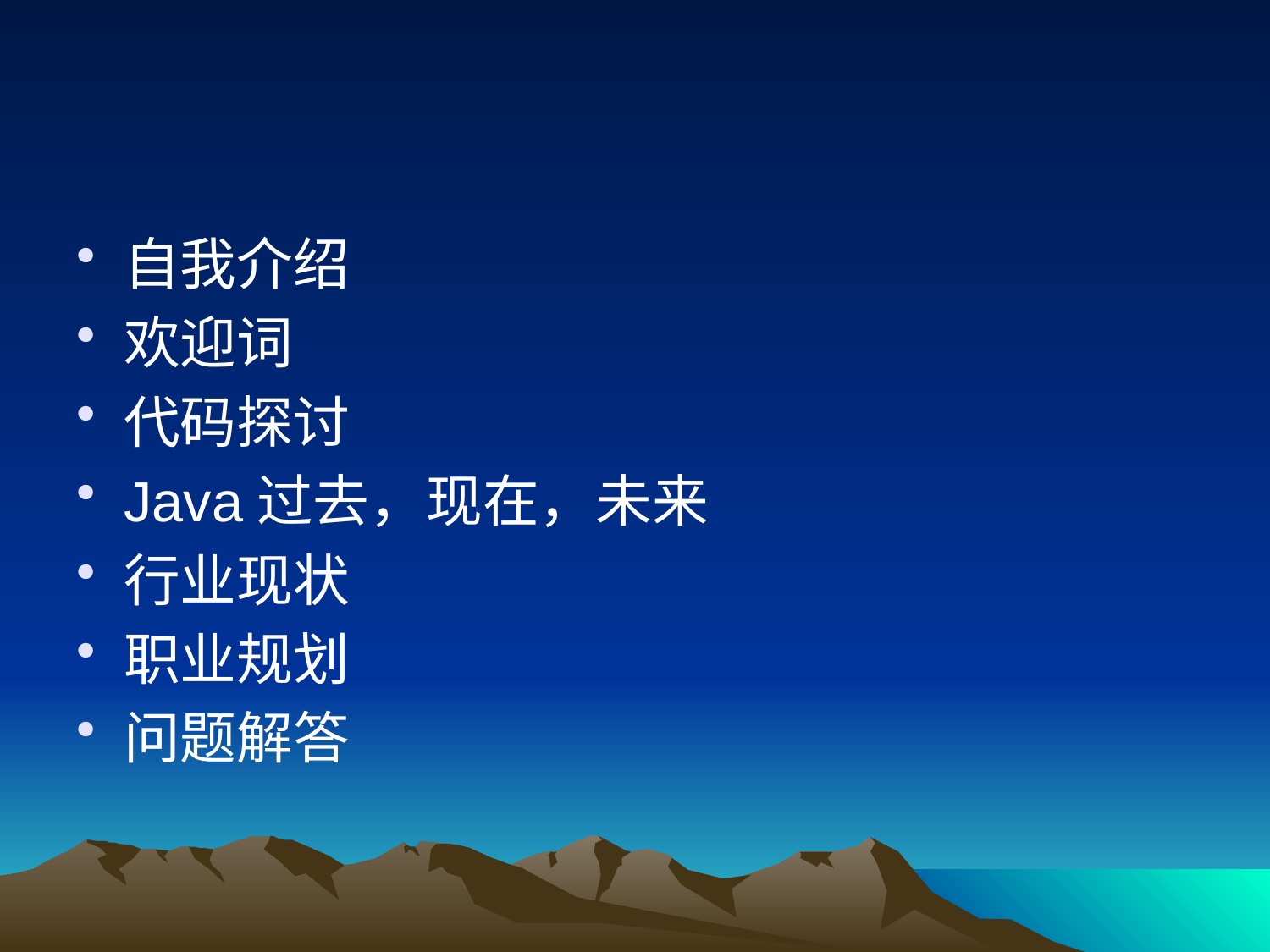

#
自我介绍
欢迎词
代码探讨
Java过去，现在，未来
行业现状
职业规划
问题解答